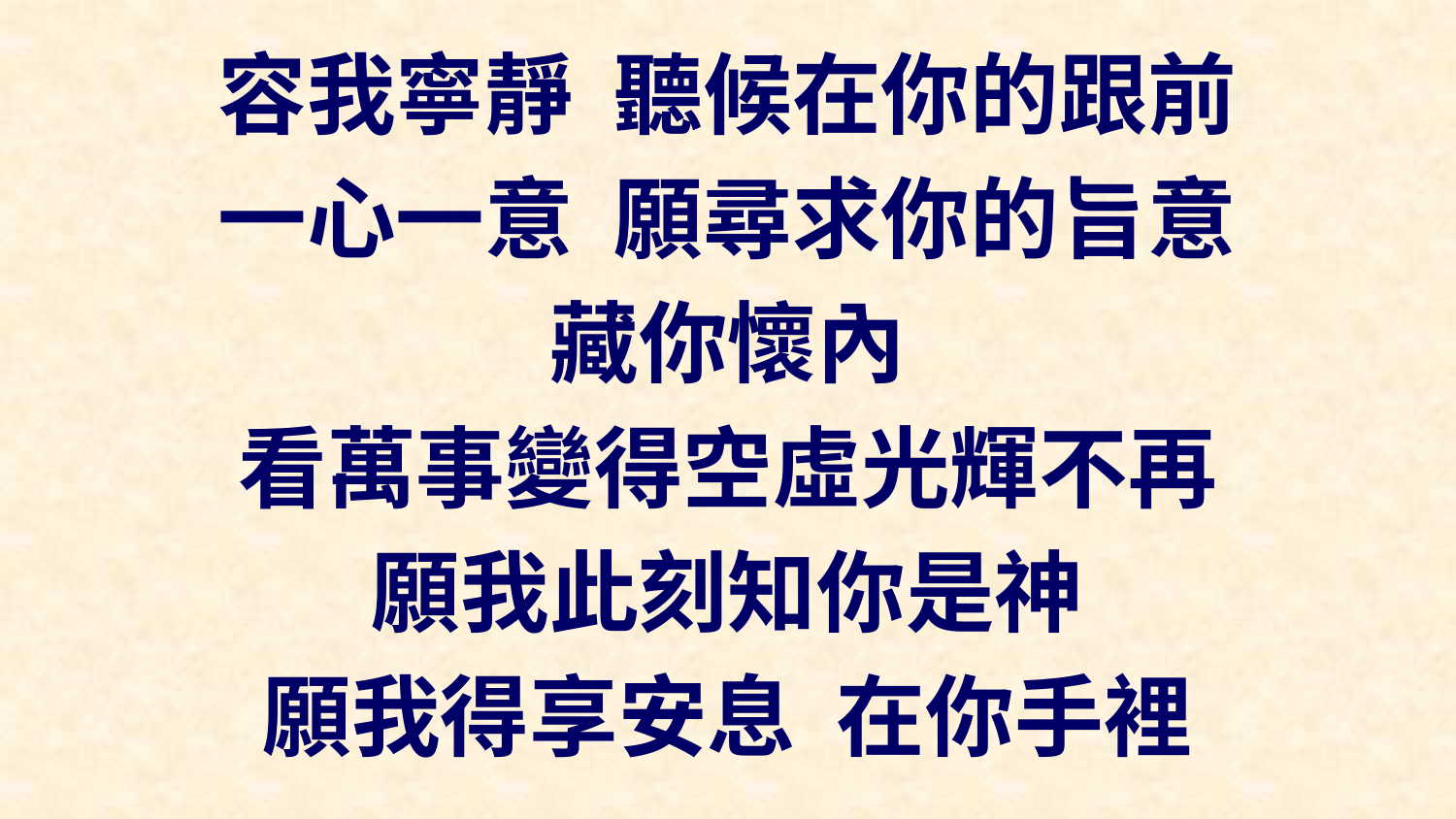

容我寧靜  聽候在你的跟前
一心一意  願尋求你的旨意
藏你懷內
看萬事變得空虛光輝不再
願我此刻知你是神
願我得享安息  在你手裡